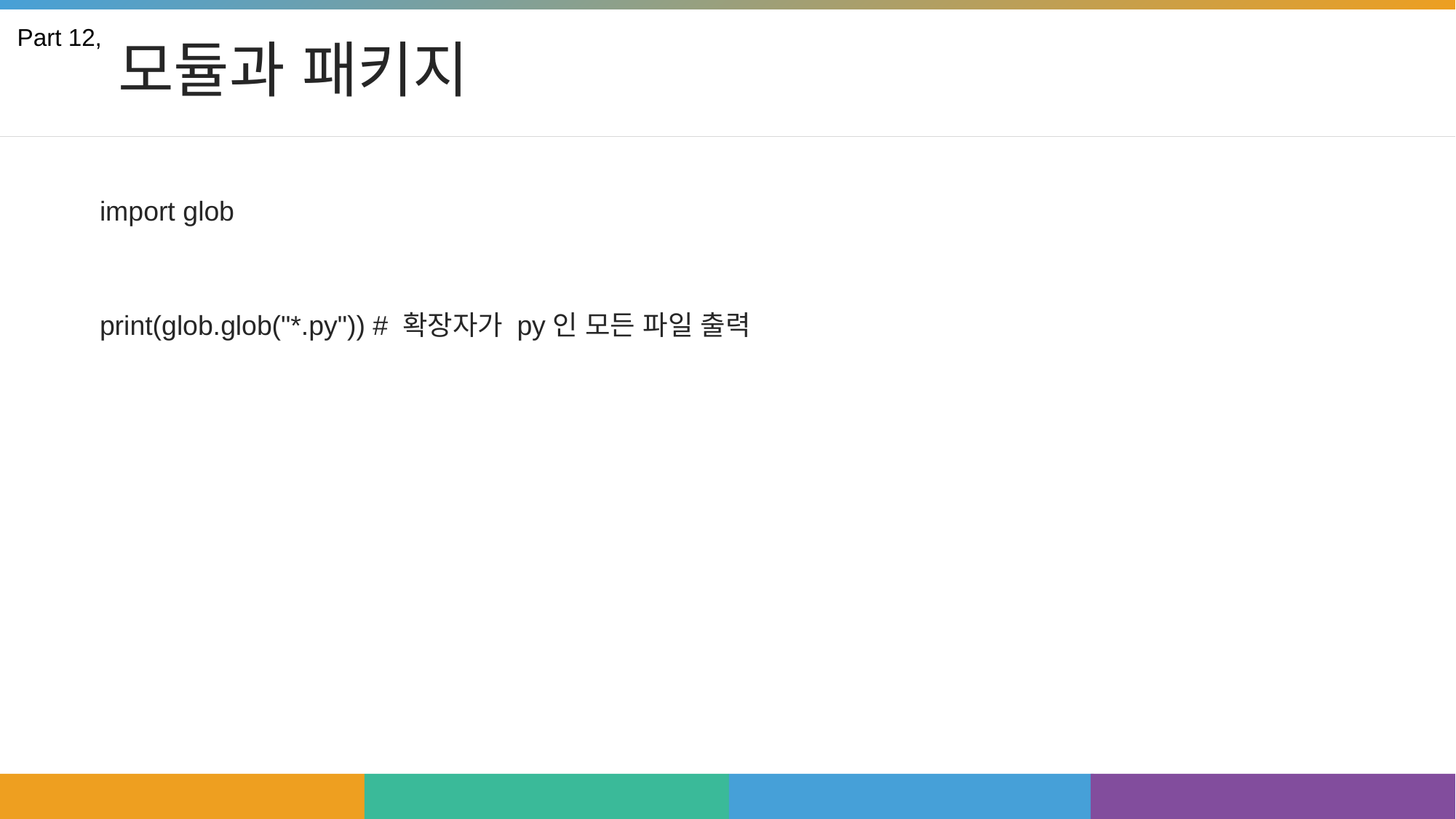

# 모듈과 패키지
Part 12,
import glob

print(glob.glob("*.py")) # 확장자가 py인 모든 파일 출력